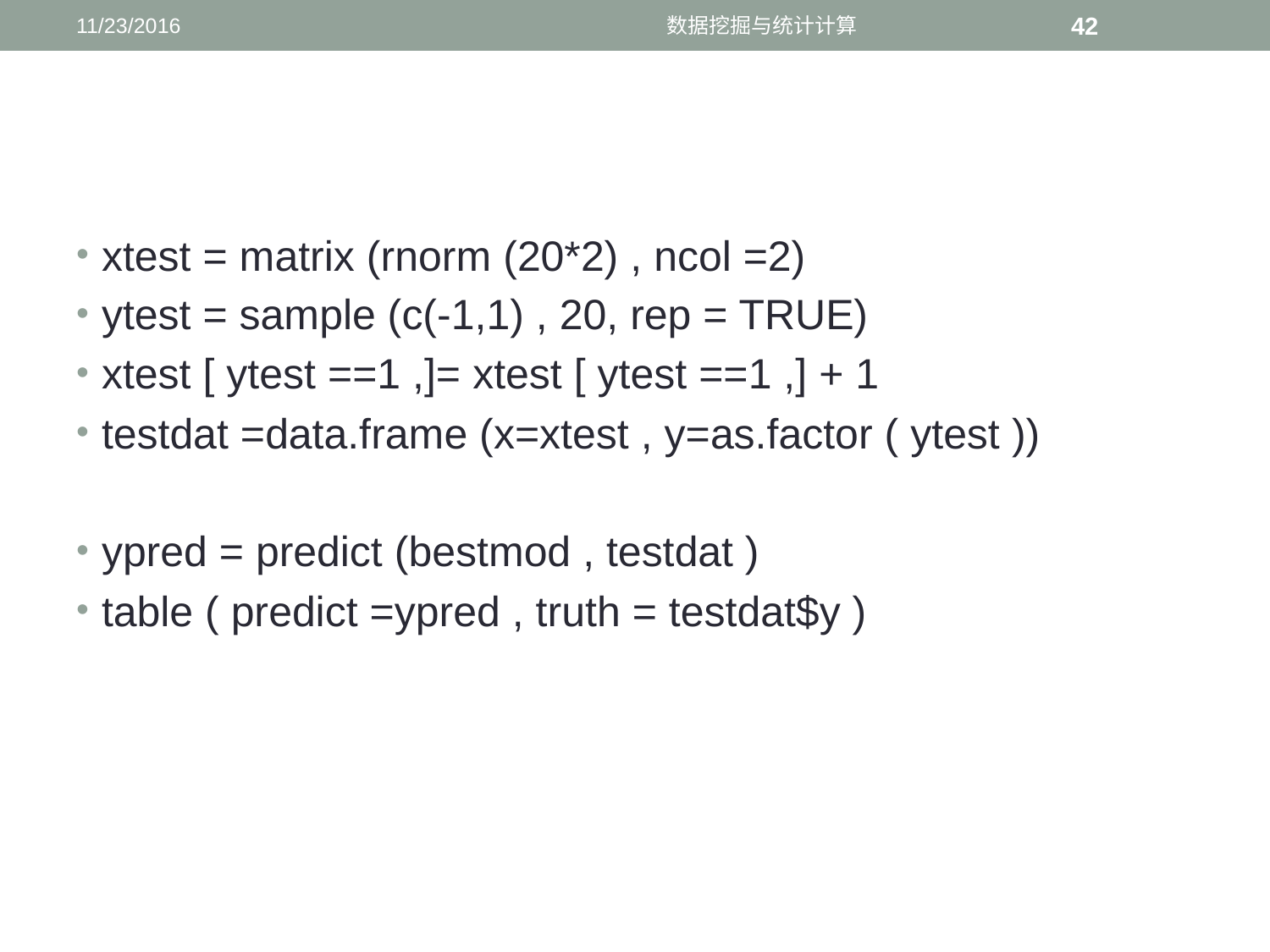

11/23/2016
数据挖掘与统计计算
42
#
xtest = matrix (rnorm (20*2) , ncol =2)
ytest = sample (c(-1,1) , 20, rep = TRUE)
xtest [ ytest ==1 ,]= xtest [ ytest ==1 ,] + 1
testdat =data.frame (x=xtest , y=as.factor ( ytest ))

ypred = predict (bestmod , testdat )
table ( predict =ypred , truth = testdat$y )